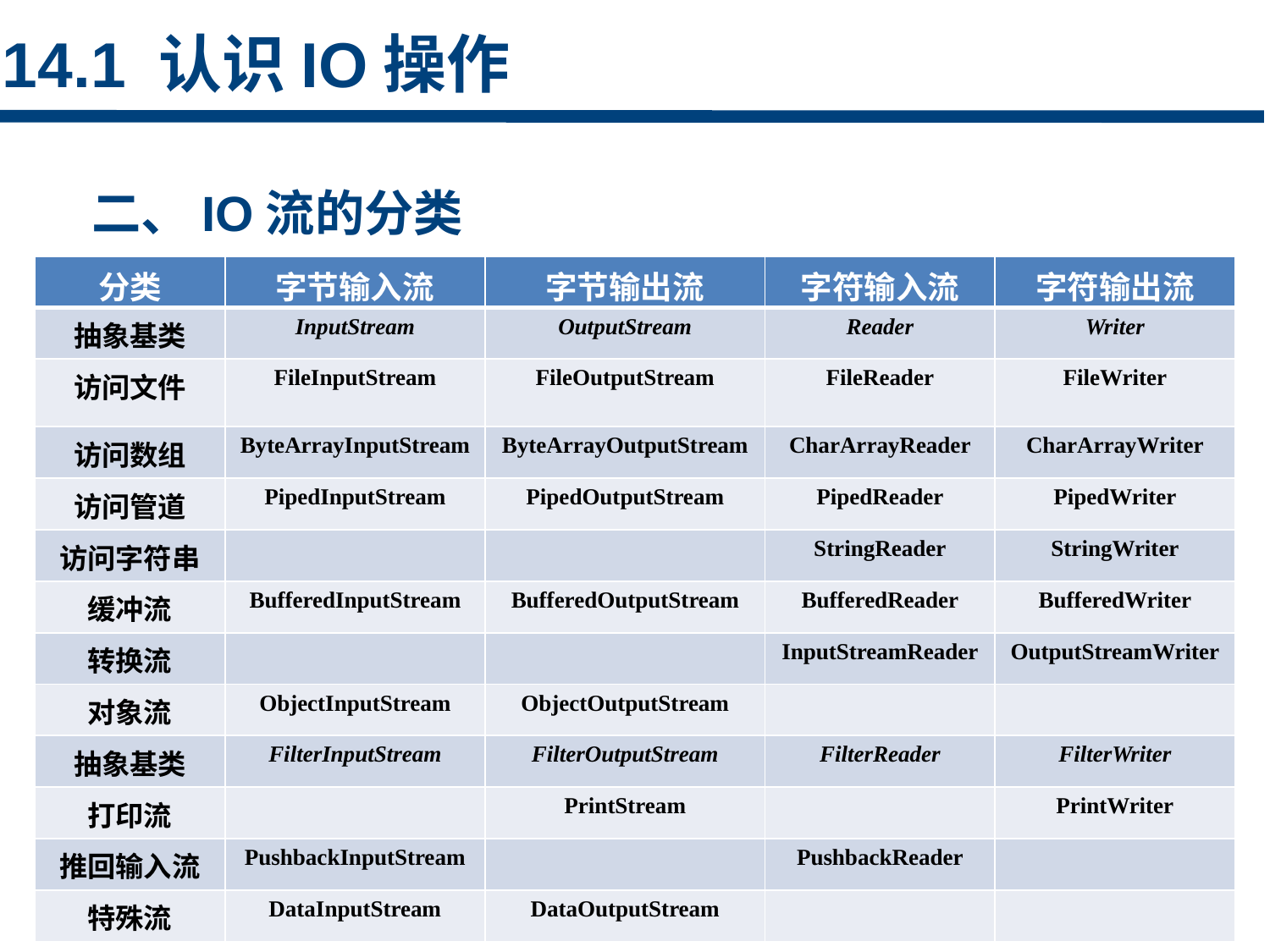

14.1 认识IO操作
二、IO流的分类
| 分类 | 字节输入流 | 字节输出流 | 字符输入流 | 字符输出流 |
| --- | --- | --- | --- | --- |
| 抽象基类 | InputStream | OutputStream | Reader | Writer |
| 访问文件 | FileInputStream | FileOutputStream | FileReader | FileWriter |
| 访问数组 | ByteArrayInputStream | ByteArrayOutputStream | CharArrayReader | CharArrayWriter |
| 访问管道 | PipedInputStream | PipedOutputStream | PipedReader | PipedWriter |
| 访问字符串 |  |  | StringReader | StringWriter |
| 缓冲流 | BufferedInputStream | BufferedOutputStream | BufferedReader | BufferedWriter |
| 转换流 |  |  | InputStreamReader | OutputStreamWriter |
| 对象流 | ObjectInputStream | ObjectOutputStream |  |  |
| 抽象基类 | FilterInputStream | FilterOutputStream | FilterReader | FilterWriter |
| 打印流 |  | PrintStream |  | PrintWriter |
| 推回输入流 | PushbackInputStream |  | PushbackReader |  |
| 特殊流 | DataInputStream | DataOutputStream |  |  |
点击添加文本
点击添加文本
点击添加文本
点击添加文本